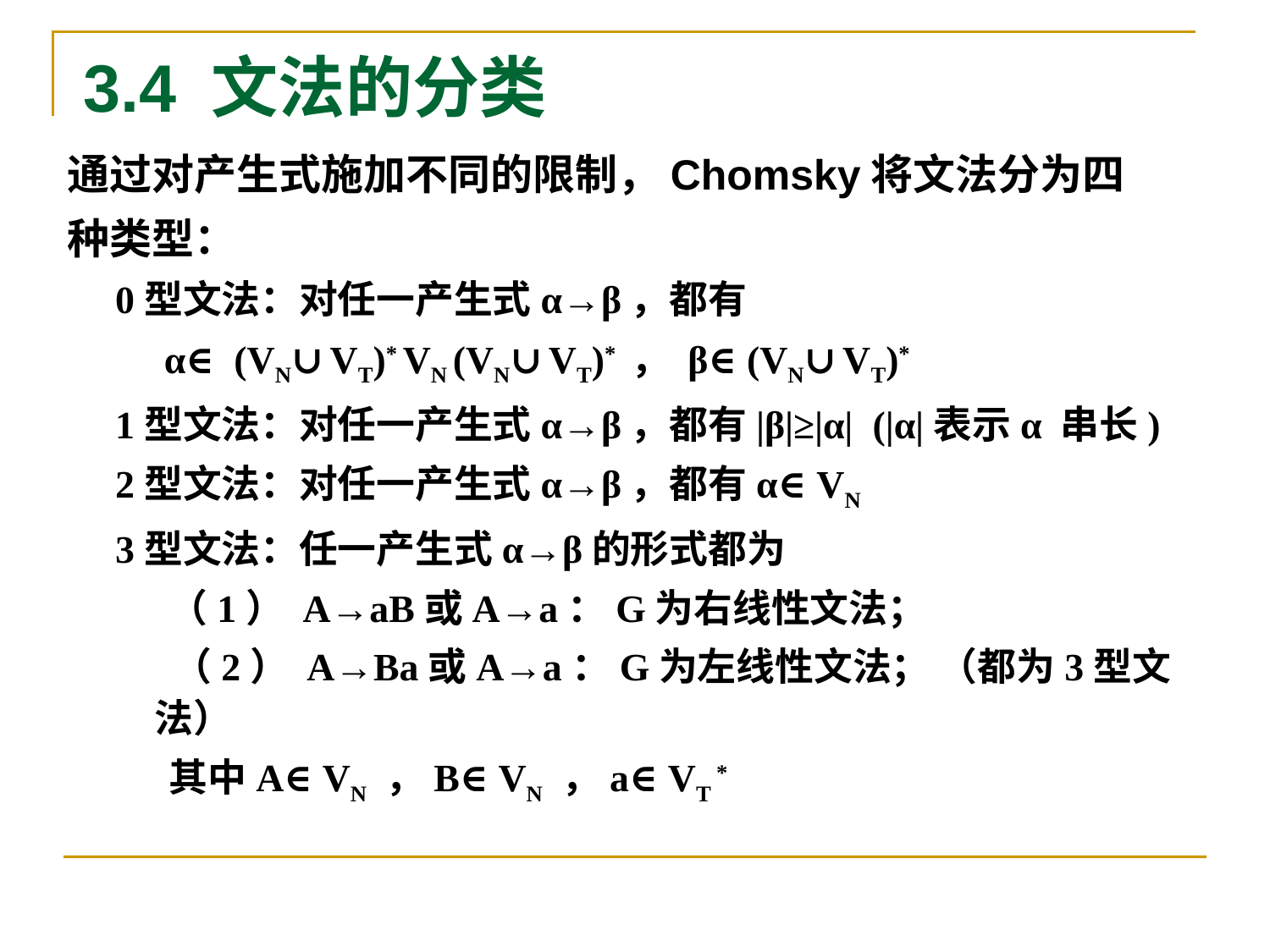

# 3.4 文法的分类
通过对产生式施加不同的限制，Chomsky将文法分为四
种类型：
0型文法：对任一产生式α→β，都有
     α∈ (VN∪VT)* VN (VN∪VT)* ， β∈(VN∪VT)*
1型文法：对任一产生式α→β，都有|β|≥|α|  (|α|表示α 串长)
2型文法：对任一产生式α→β，都有α∈VN
3型文法：任一产生式α→β的形式都为
     （1） A→aB或A→a：G为右线性文法；
	 （2） A→Ba或A→a：G为左线性文法； （都为3型文法）
     其中A∈VN ，B∈VN ，a∈VT *
71